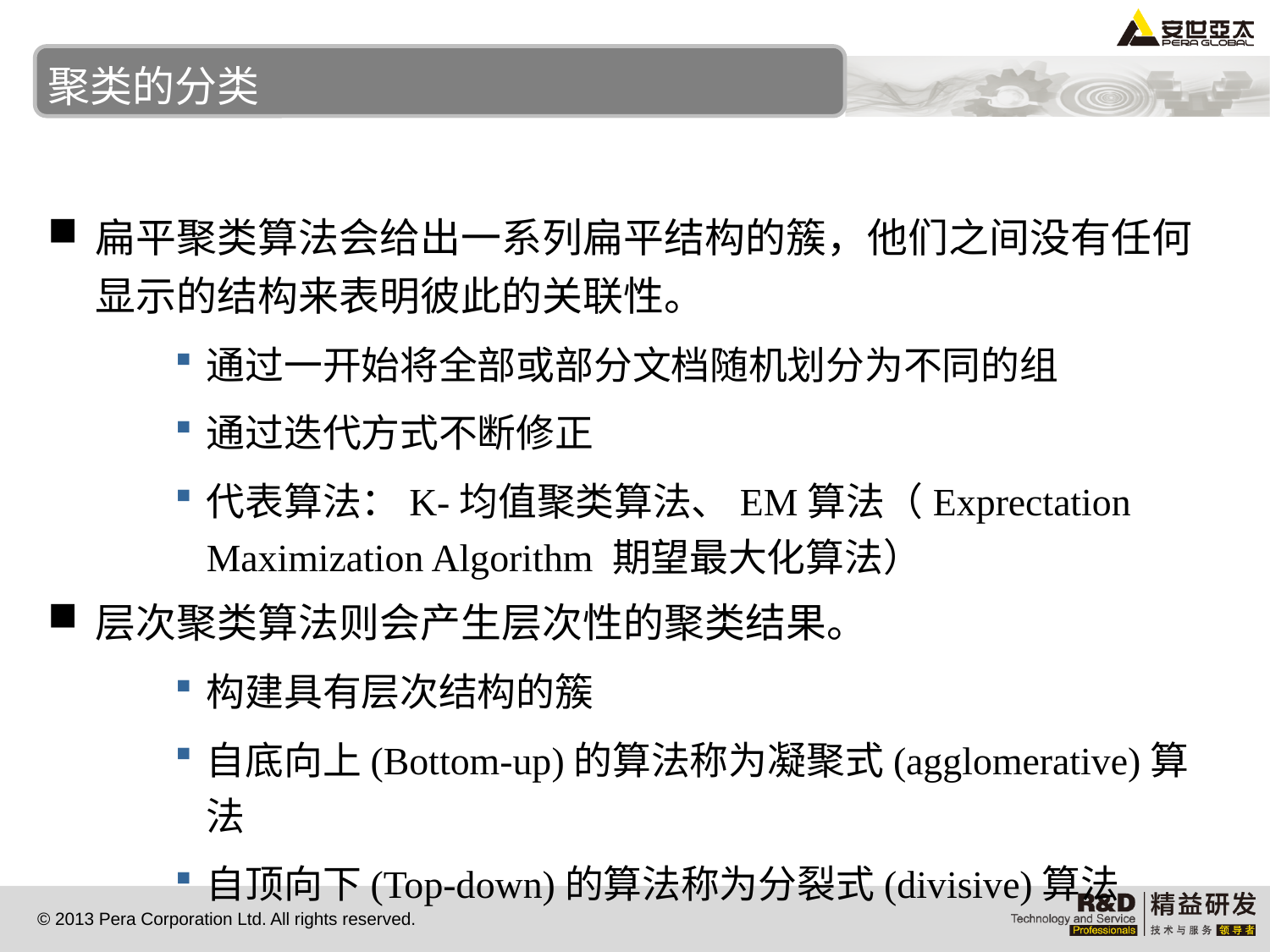

# 聚类的分类
扁平聚类算法会给出一系列扁平结构的簇，他们之间没有任何显示的结构来表明彼此的关联性。
通过一开始将全部或部分文档随机划分为不同的组
通过迭代方式不断修正
代表算法：K-均值聚类算法、EM算法（Exprectation Maximization Algorithm 期望最大化算法）
层次聚类算法则会产生层次性的聚类结果。
构建具有层次结构的簇
自底向上(Bottom-up)的算法称为凝聚式(agglomerative)算法
自顶向下(Top-down)的算法称为分裂式(divisive)算法